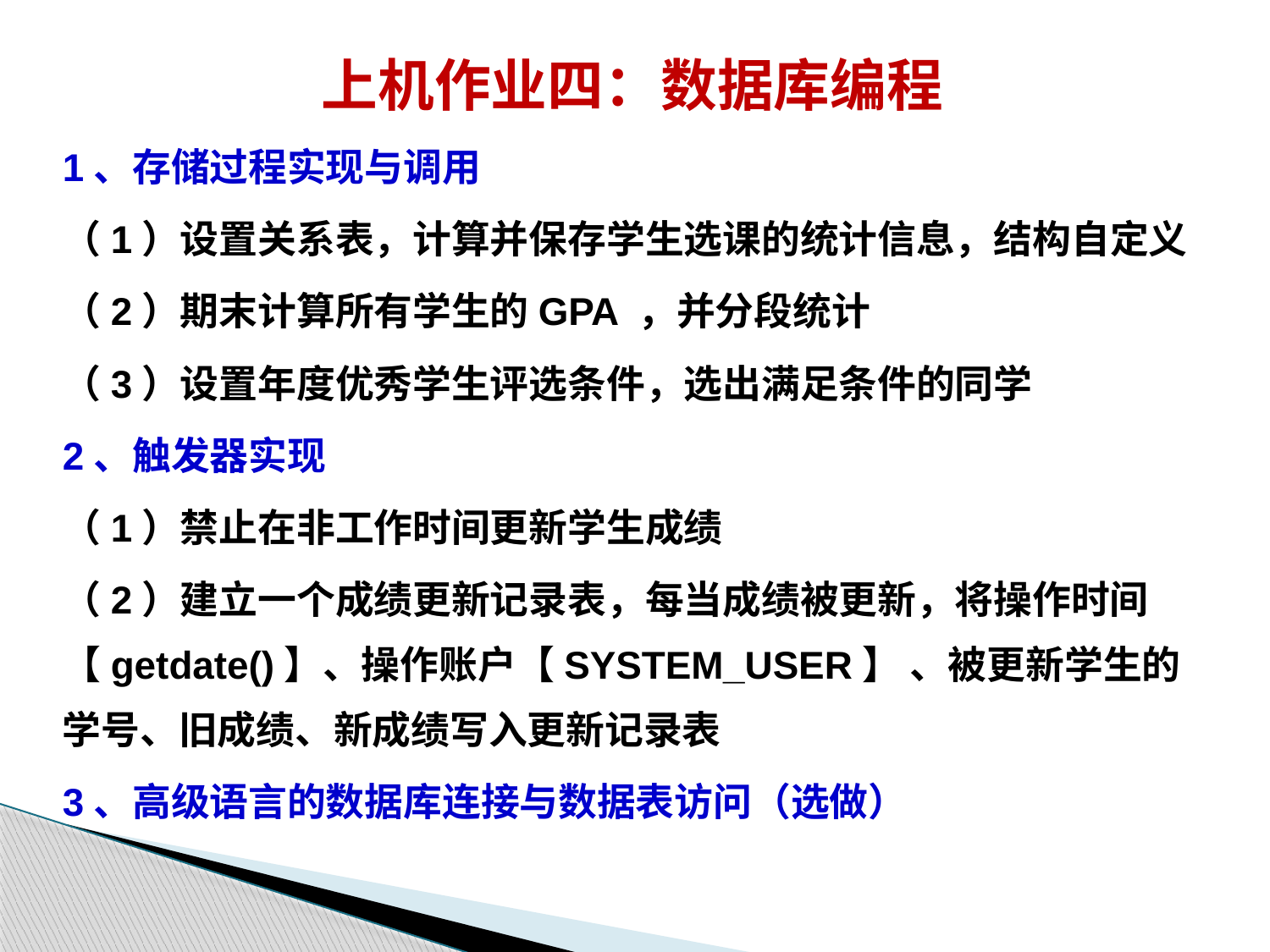

上机作业四：数据库编程
1、存储过程实现与调用
（1）设置关系表，计算并保存学生选课的统计信息，结构自定义
（2）期末计算所有学生的GPA ，并分段统计
（3）设置年度优秀学生评选条件，选出满足条件的同学
2、触发器实现
（1）禁止在非工作时间更新学生成绩
（2）建立一个成绩更新记录表，每当成绩被更新，将操作时间【getdate()】、操作账户【SYSTEM_USER】 、被更新学生的学号、旧成绩、新成绩写入更新记录表
3、高级语言的数据库连接与数据表访问（选做）